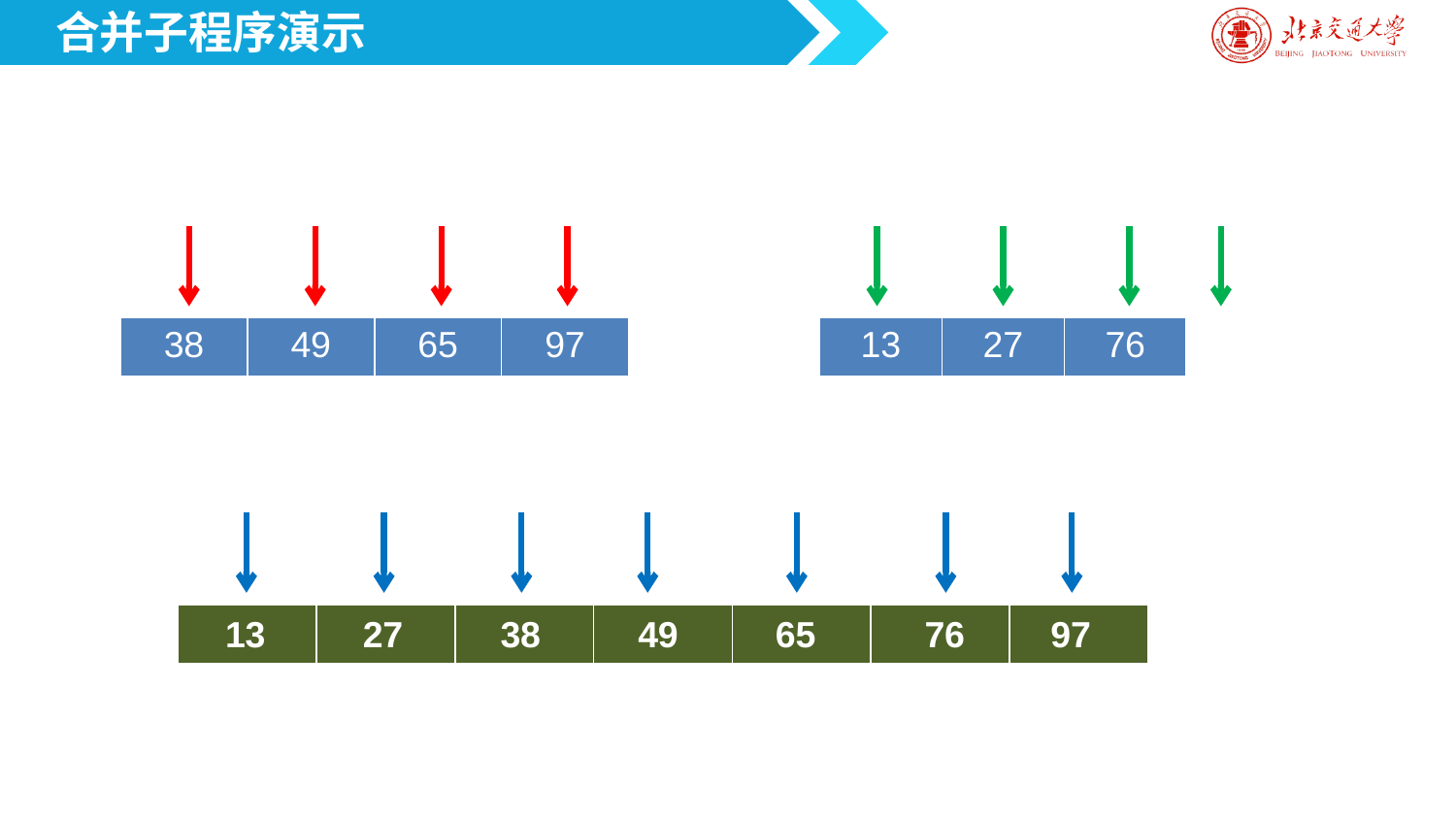

合并子程序演示
| 38 | 49 | 65 | 97 |
| --- | --- | --- | --- |
| 13 | 27 | 76 |
| --- | --- | --- |
49
|  |  |  |  |  |  |  |
| --- | --- | --- | --- | --- | --- | --- |
13
27
38
65
76
97